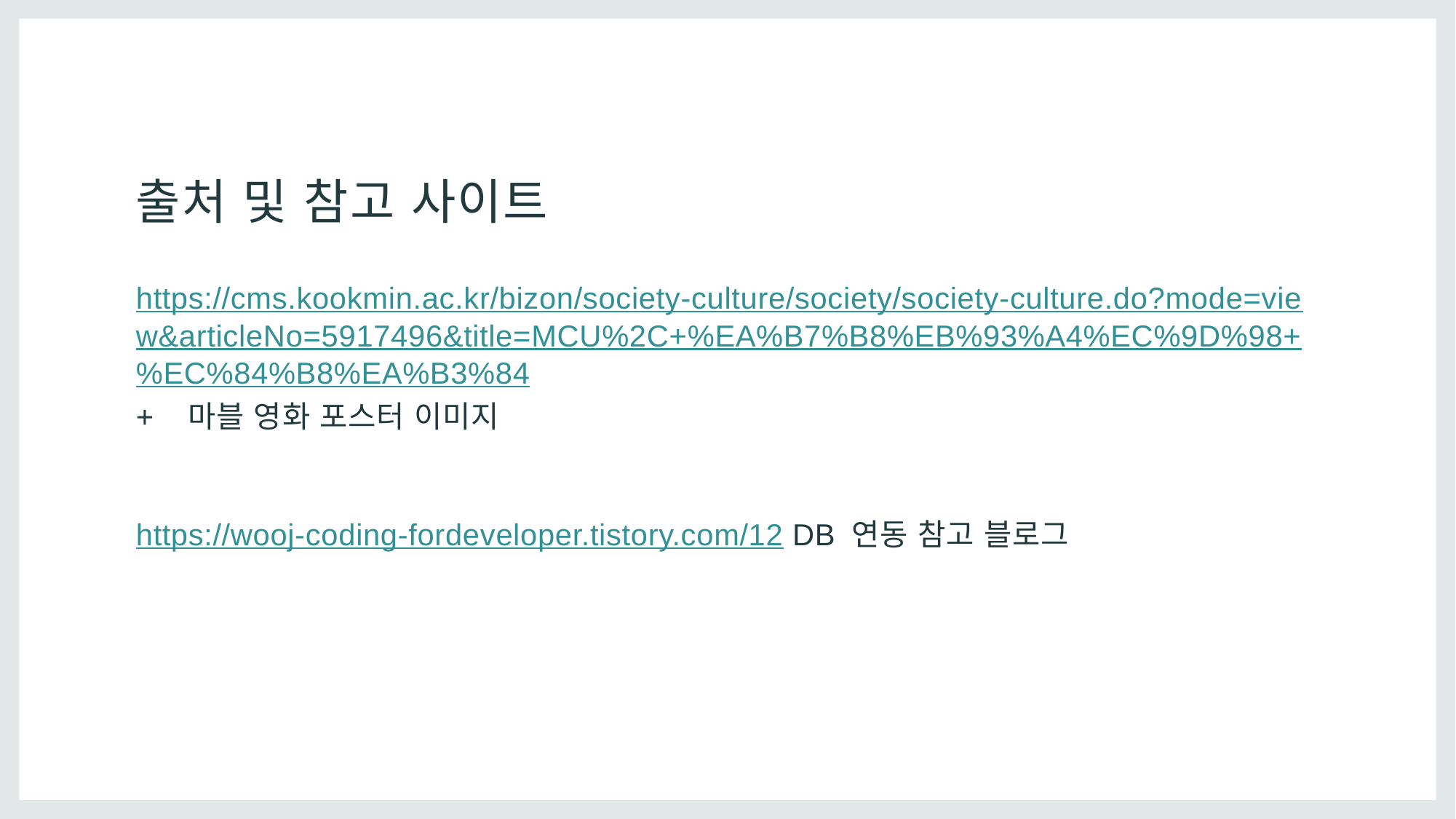

# 출처 및 참고 사이트
https://cms.kookmin.ac.kr/bizon/society-culture/society/society-culture.do?mode=view&articleNo=5917496&title=MCU%2C+%EA%B7%B8%EB%93%A4%EC%9D%98+%EC%84%B8%EA%B3%84+   마블 영화 포스터 이미지

https://wooj-coding-fordeveloper.tistory.com/12 DB 연동 참고 블로그